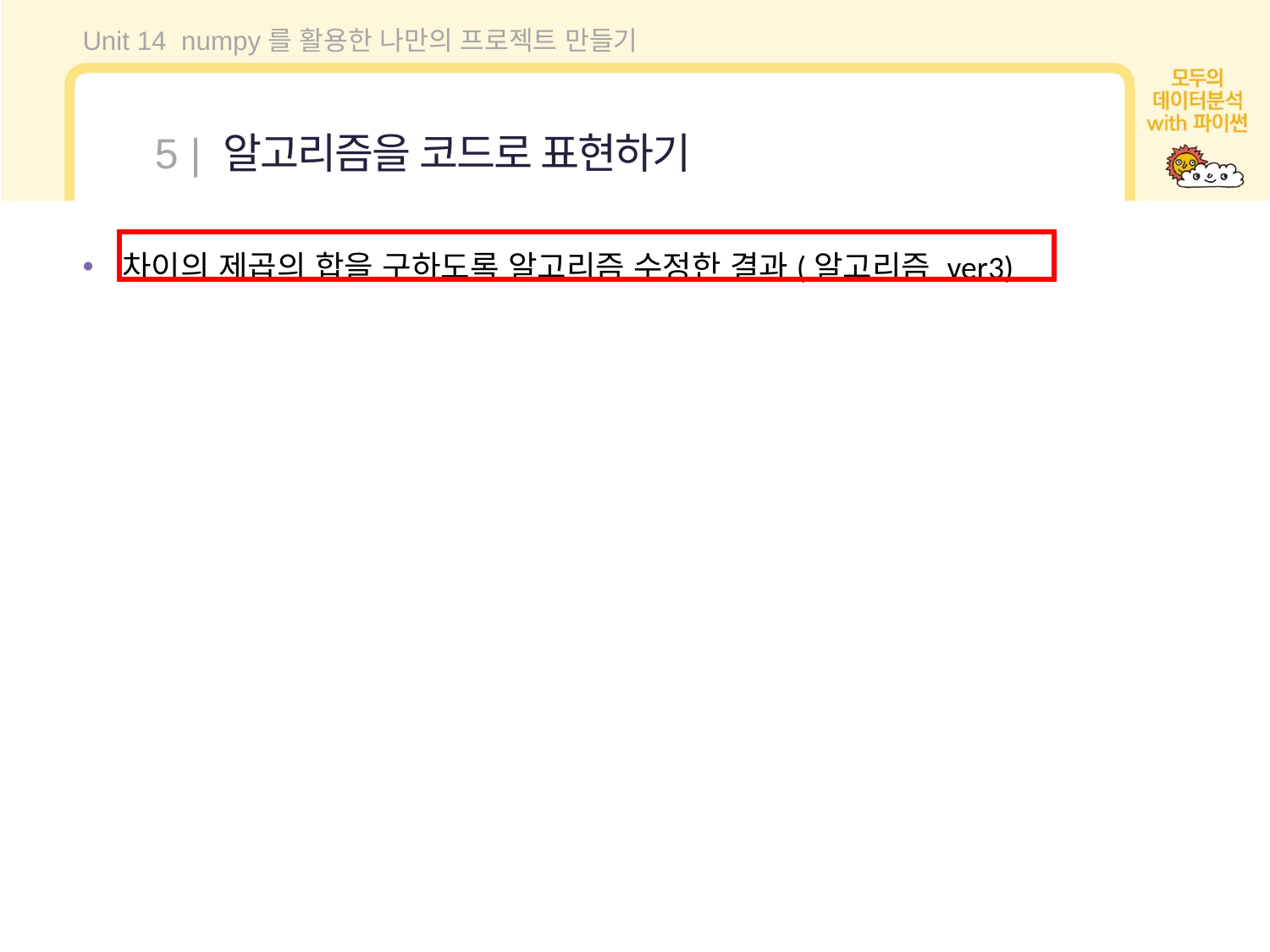

Unit 14  numpy를 활용한 나만의 프로젝트 만들기
5 | 알고리즘을 코드로 표현하기
차이의 제곱의 합을 구하도록 알고리즘 수정한 결과(알고리즘 ver3)